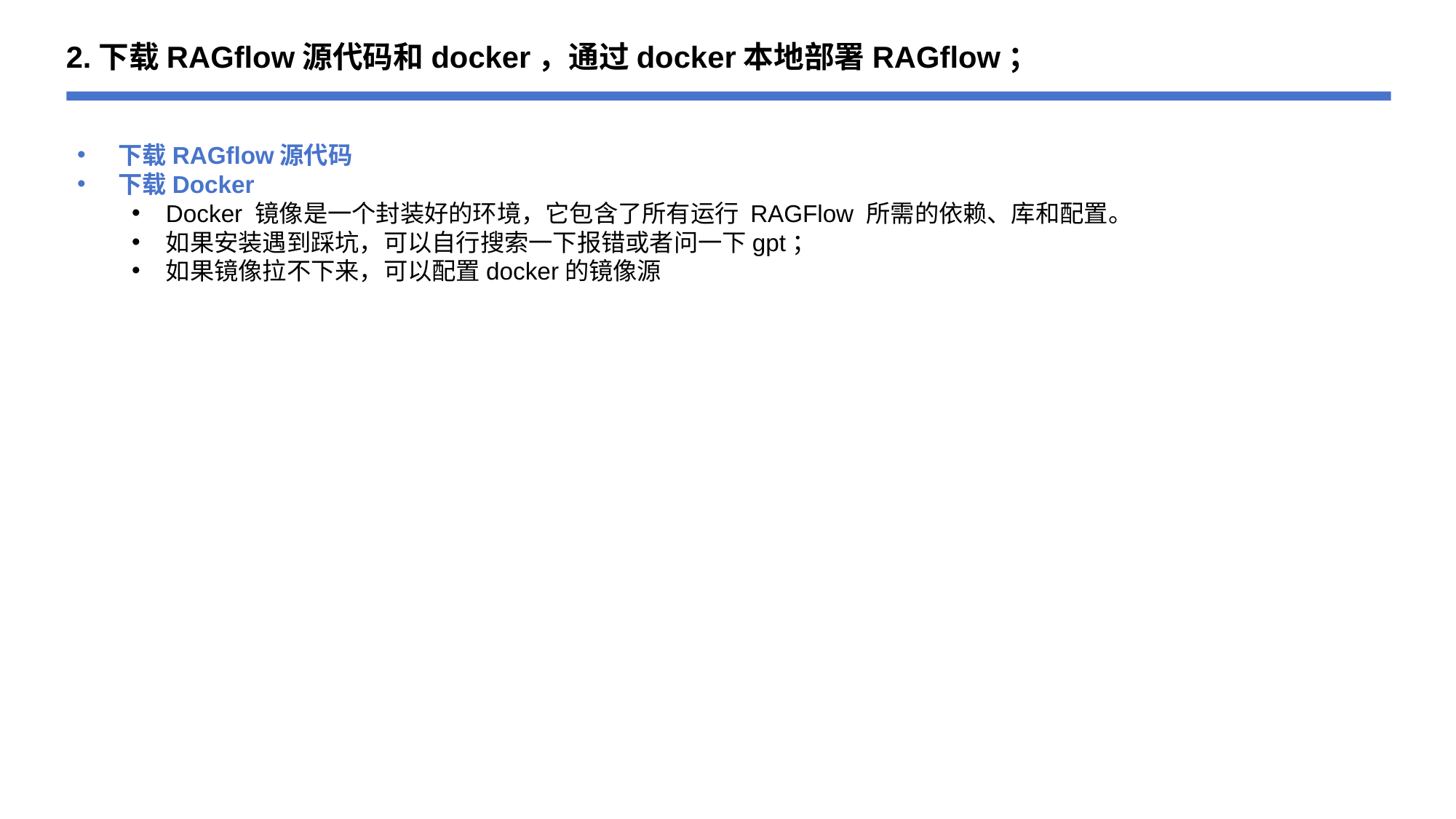

2.下载RAGflow源代码和docker，通过docker本地部署RAGflow；

下载RAGflow源代码
下载Docker
Docker 镜像是一个封装好的环境，它包含了所有运行 RAGFlow 所需的依赖、库和配置。
如果安装遇到踩坑，可以自行搜索一下报错或者问一下gpt；
如果镜像拉不下来，可以配置docker的镜像源